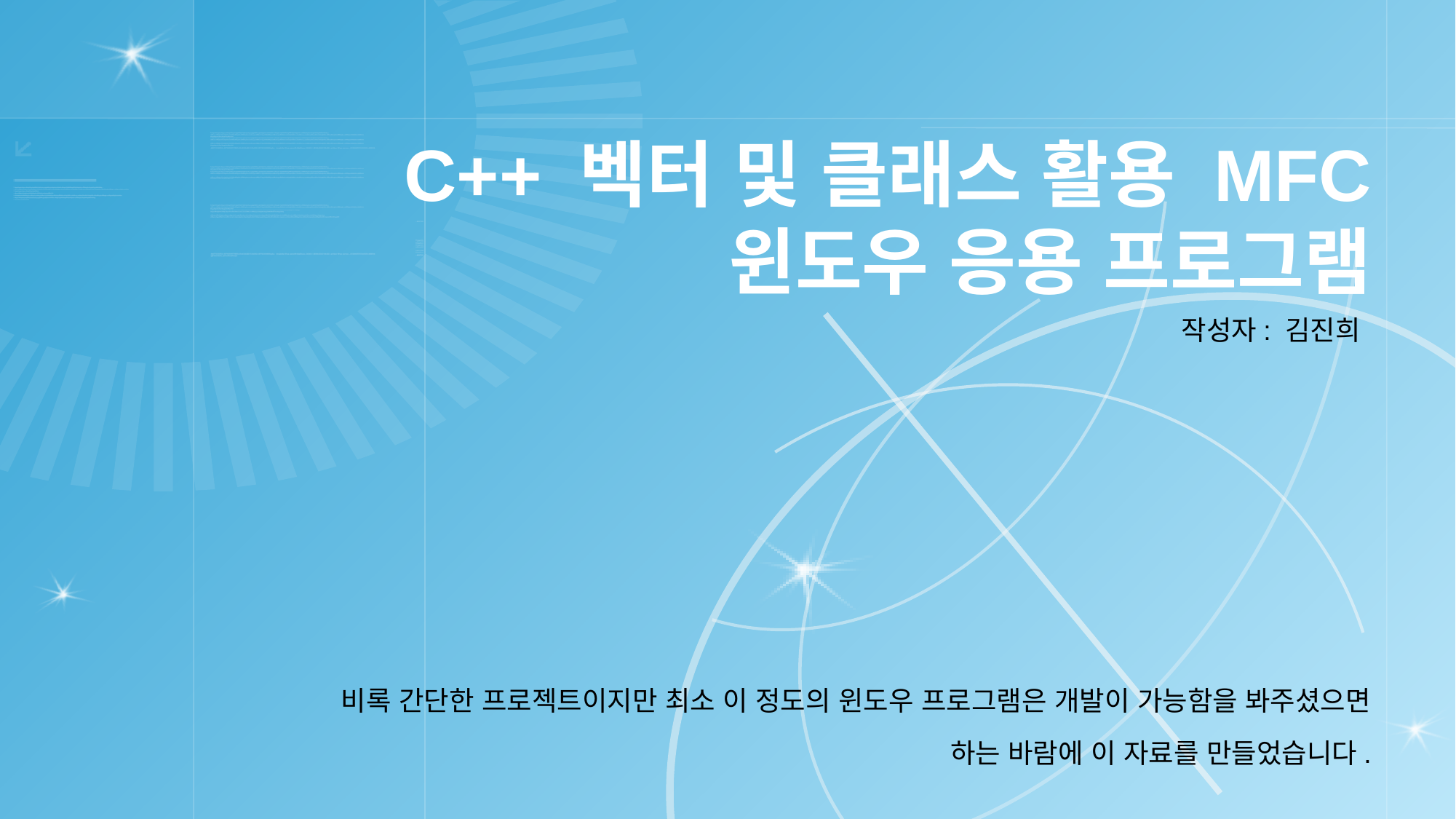

# C++ 벡터 및 클래스 활용 MFC 윈도우 응용 프로그램
작성자: 김진희
비록 간단한 프로젝트이지만 최소 이 정도의 윈도우 프로그램은 개발이 가능함을 봐주셨으면 하는 바람에 이 자료를 만들었습니다.